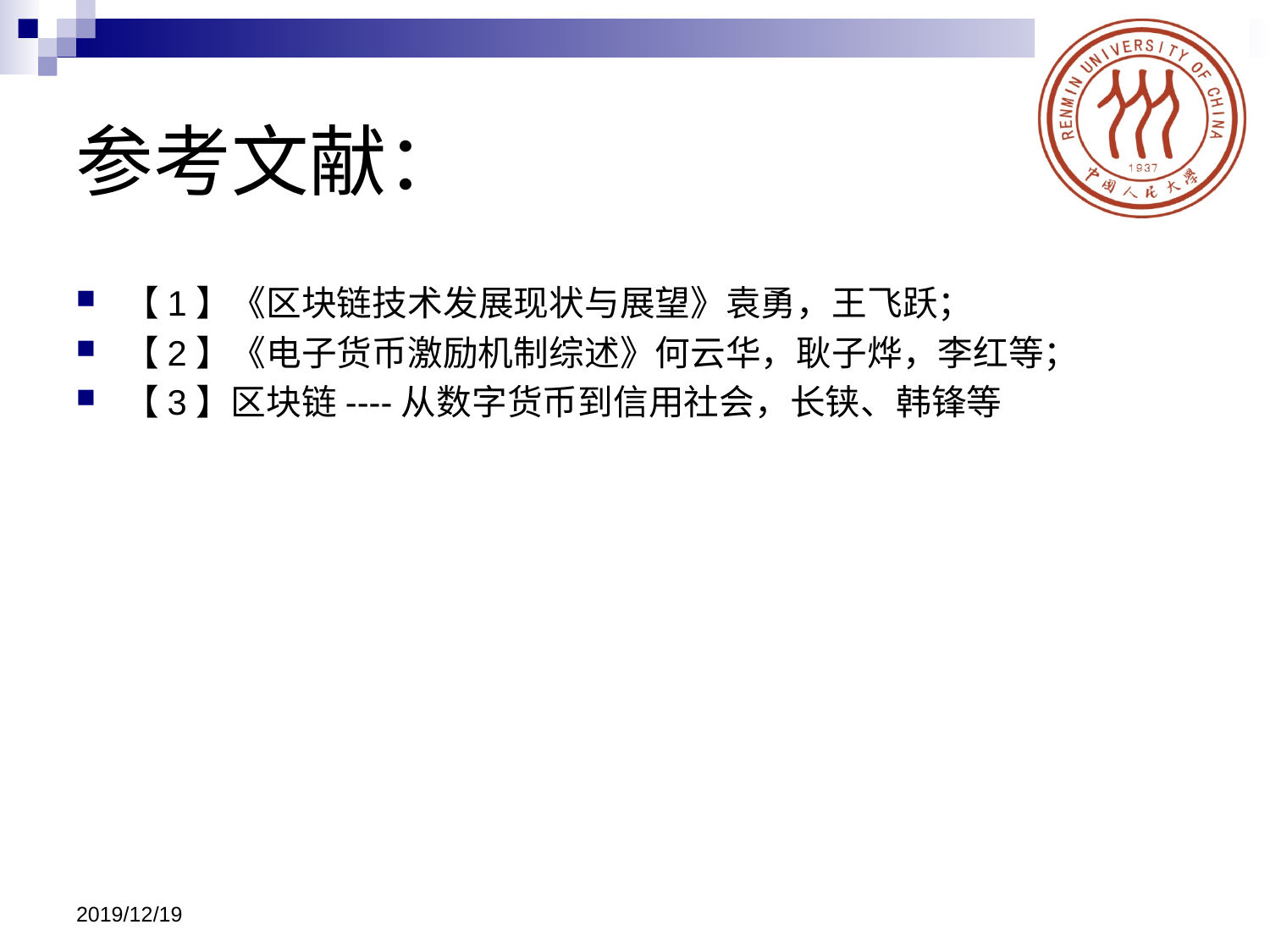

# 参考文献：
【1】《区块链技术发展现状与展望》袁勇，王飞跃；
【2】《电子货币激励机制综述》何云华，耿子烨，李红等；
【3】区块链----从数字货币到信用社会，长铗、韩锋等
2019/12/19